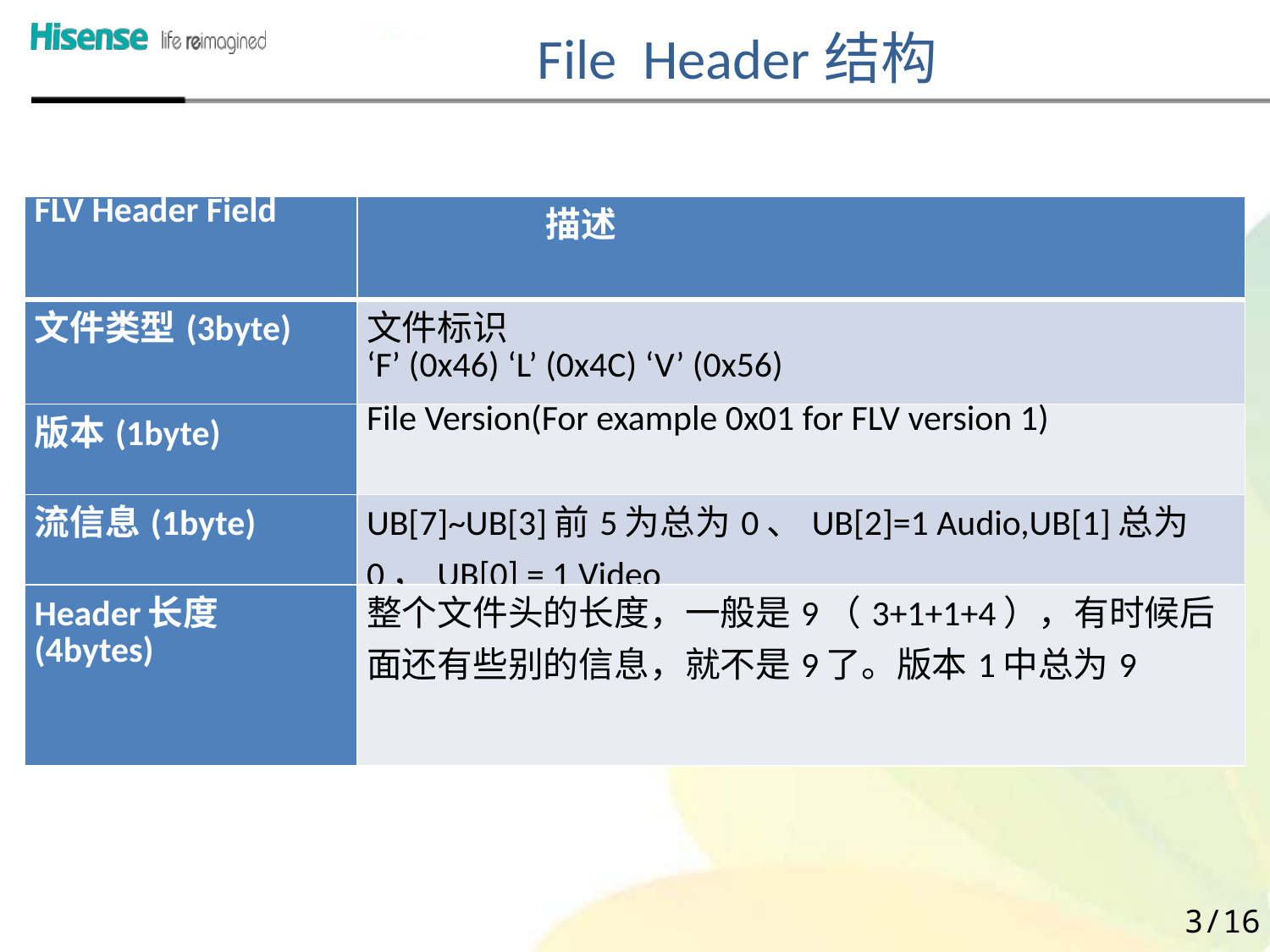

File  Header结构
| FLV Header Field | 描述 |
| --- | --- |
| 文件类型(3byte) | 文件标识 ‘F’ (0x46) ‘L’ (0x4C) ‘V’ (0x56) |
| 版本(1byte) | File Version(For example 0x01 for FLV version 1) |
| 流信息(1byte) | UB[7]~UB[3]前5为总为0、UB[2]=1 Audio,UB[1]总为0，UB[0] = 1 Video |
| Header长度(4bytes) | 整个文件头的长度，一般是9（3+1+1+4），有时候后面还有些别的信息，就不是9了。版本1中总为9 |
3/16